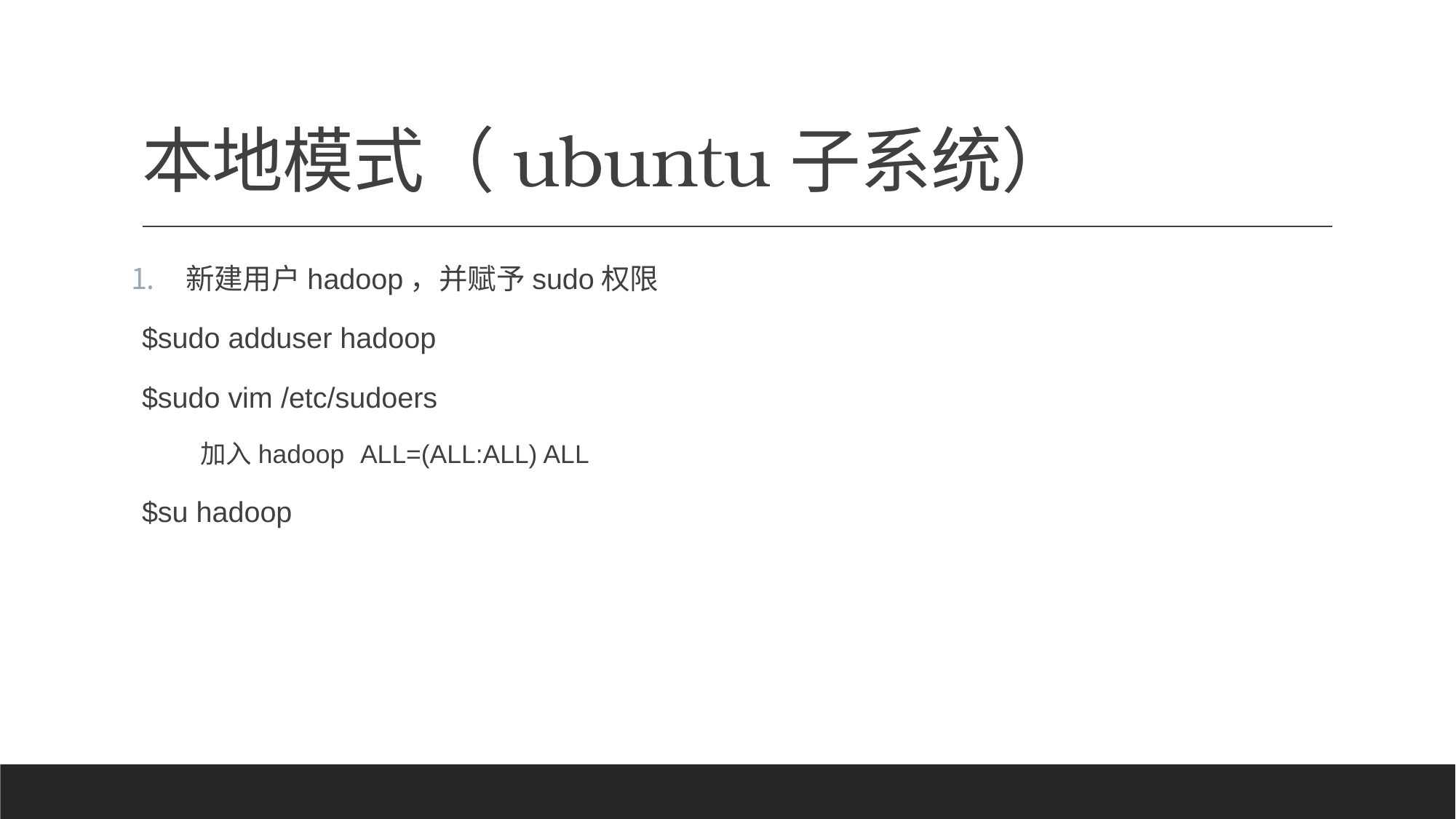

# 本地模式（ubuntu子系统）
新建用户hadoop，并赋予sudo权限
$sudo adduser hadoop
$sudo vim /etc/sudoers
         加入hadoop	ALL=(ALL:ALL) ALL
$su hadoop